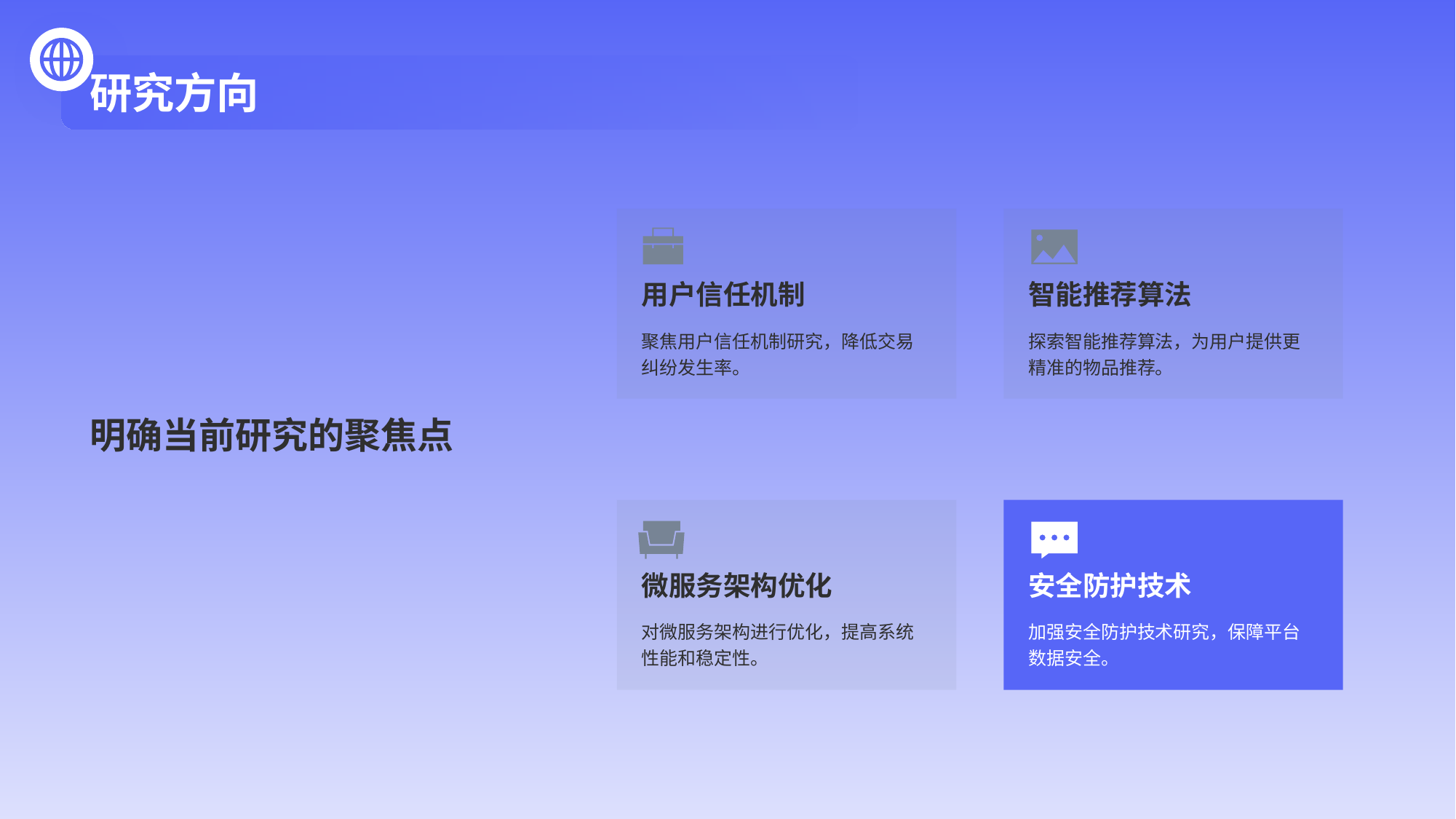

# 研究方向
明确当前研究的聚焦点

用户信任机制
聚焦用户信任机制研究，降低交易纠纷发生率。

智能推荐算法
探索智能推荐算法，为用户提供更精准的物品推荐。

微服务架构优化
对微服务架构进行优化，提高系统性能和稳定性。

安全防护技术
加强安全防护技术研究，保障平台数据安全。